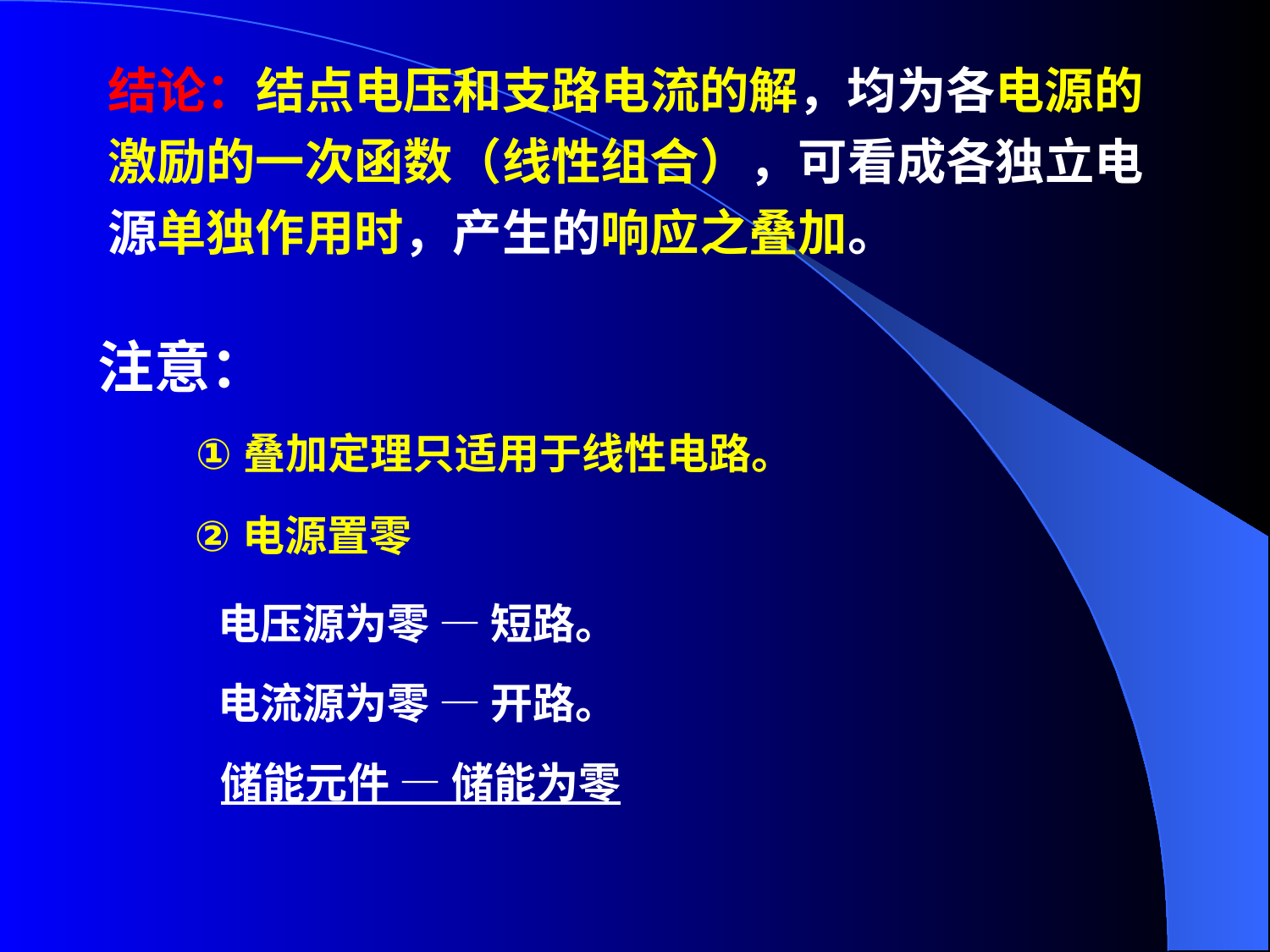

结论：结点电压和支路电流的解，均为各电源的激励的一次函数（线性组合），可看成各独立电源单独作用时，产生的响应之叠加。
注意：
叠加定理只适用于线性电路。
电源置零
电压源为零 — 短路。
电流源为零 — 开路。
储能元件 — 储能为零